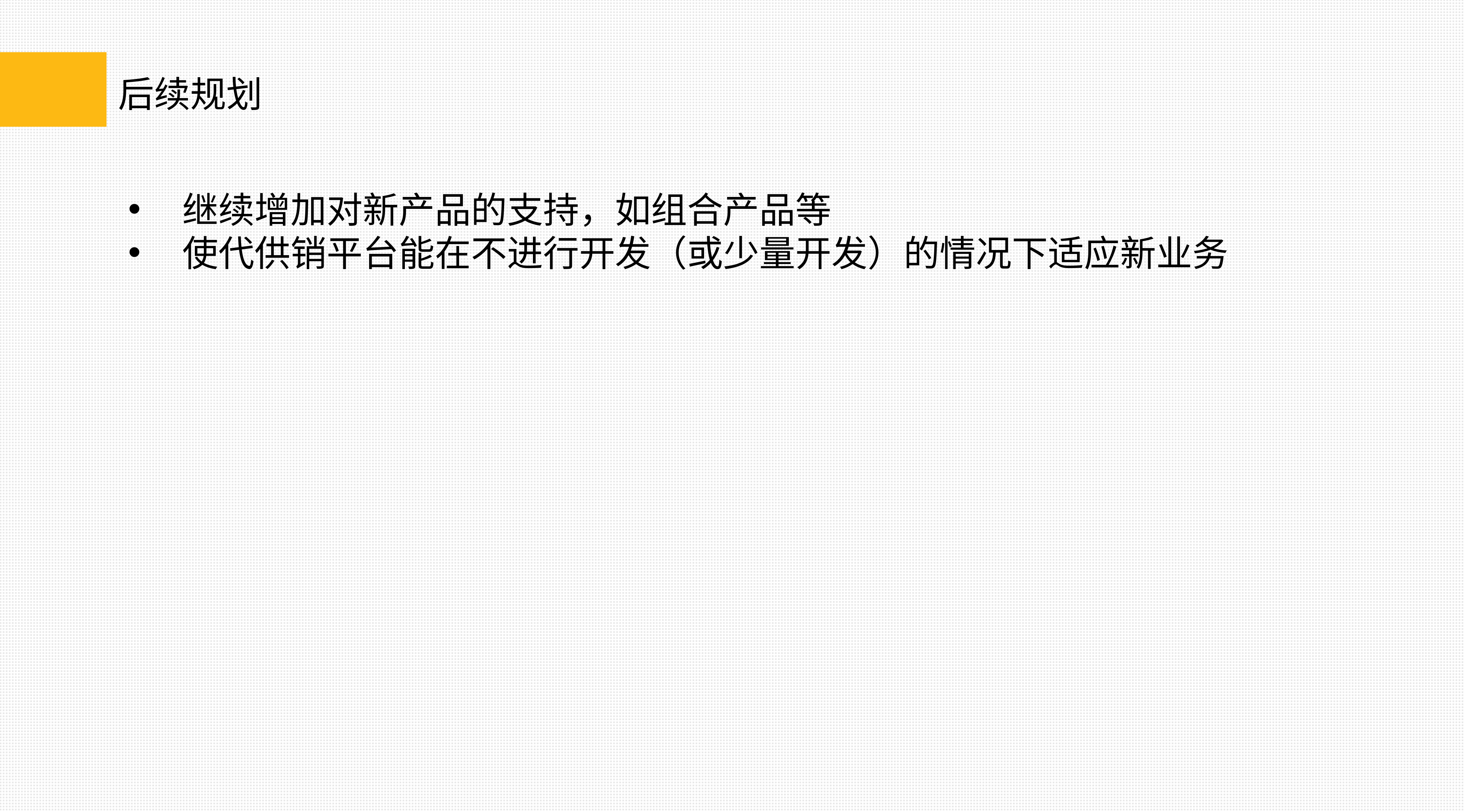

后续规划
继续增加对新产品的支持，如组合产品等
使代供销平台能在不进行开发（或少量开发）的情况下适应新业务